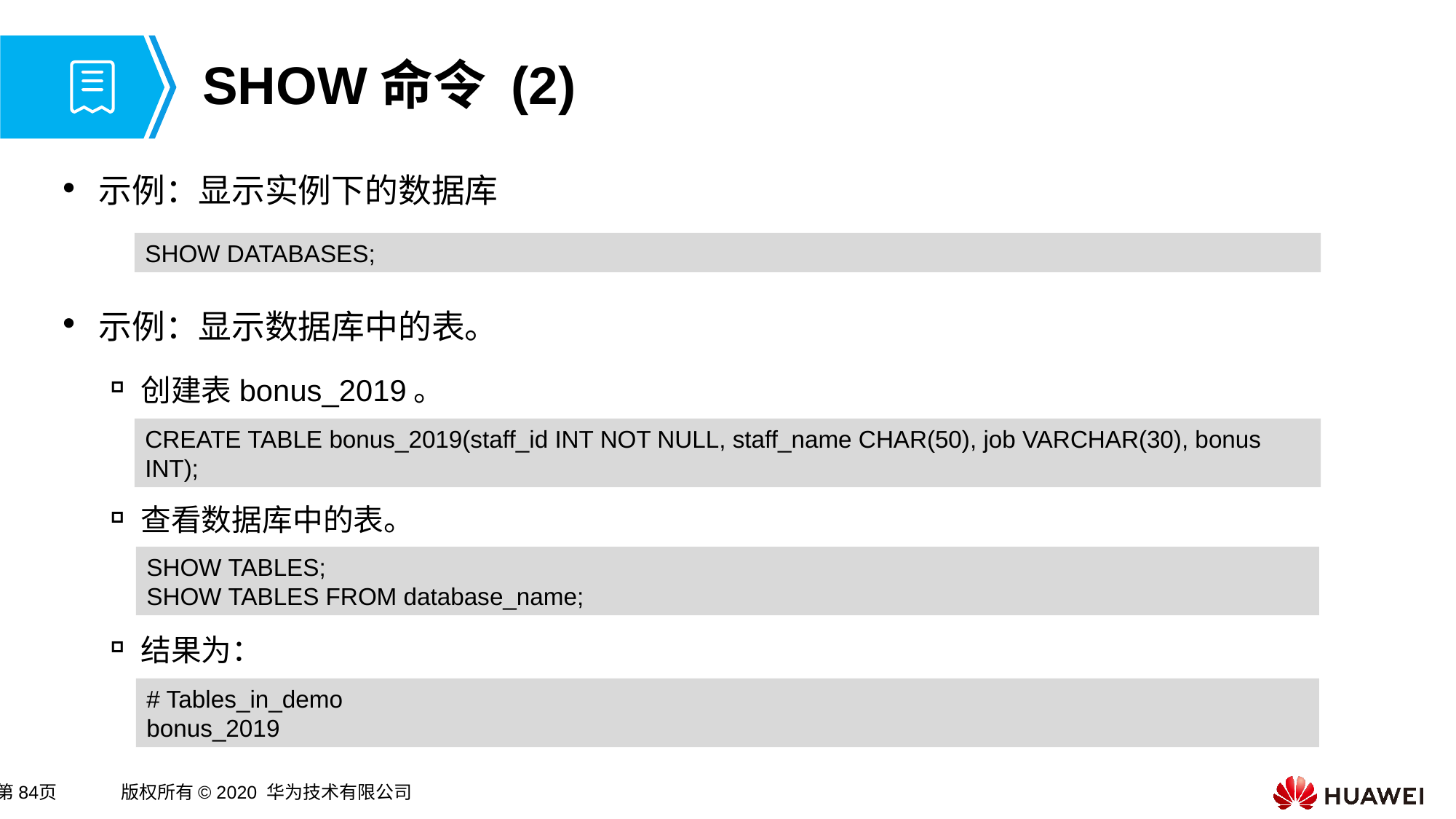

# SHOW命令 (2)
示例：显示实例下的数据库

示例：显示数据库中的表。
创建表bonus_2019。

查看数据库中的表。

结果为：

SHOW DATABASES;
CREATE TABLE bonus_2019(staff_id INT NOT NULL, staff_name CHAR(50), job VARCHAR(30), bonus INT);
SHOW TABLES;
SHOW TABLES FROM database_name;
# Tables_in_demo
bonus_2019